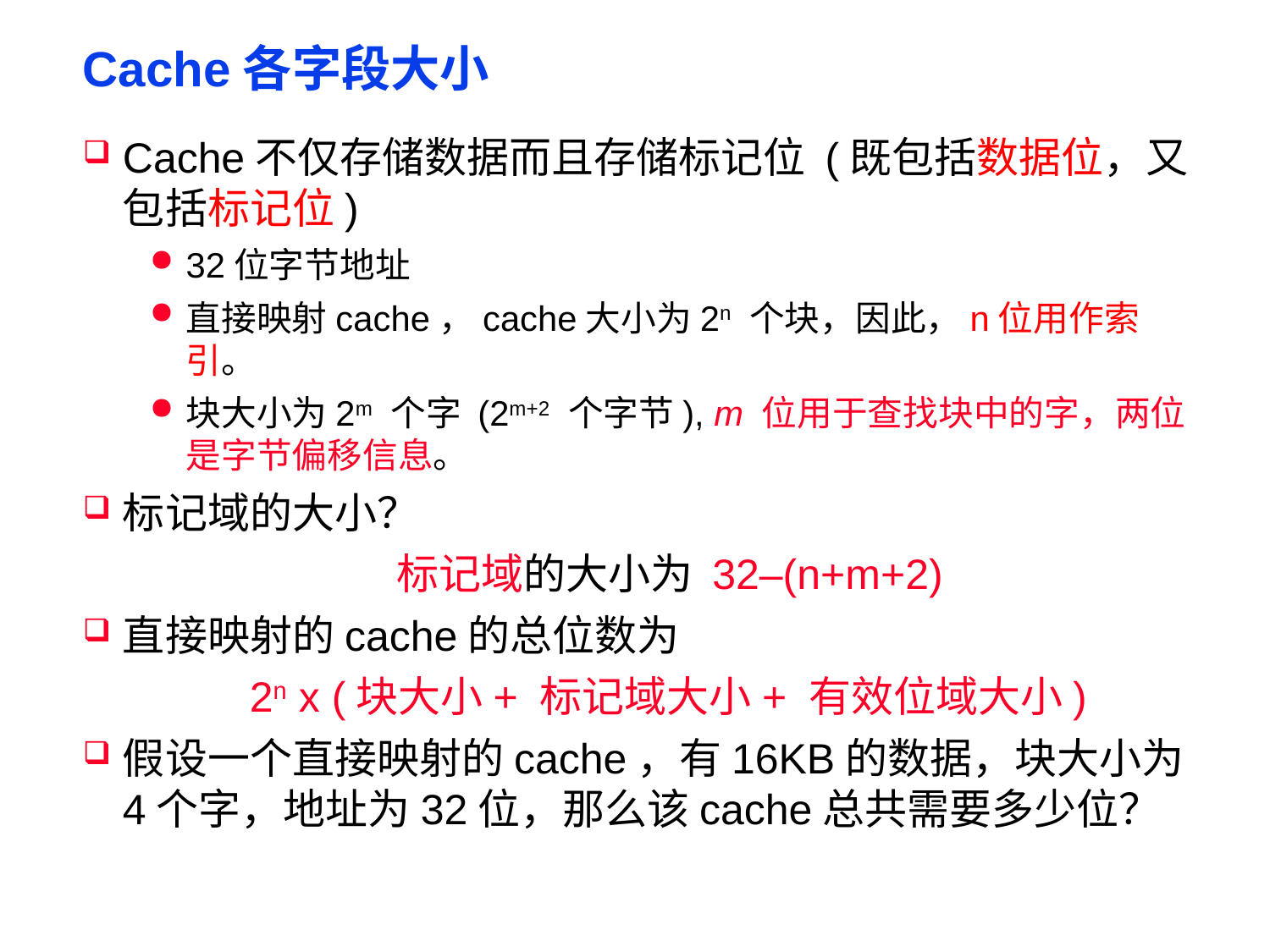

# Cache各字段大小
Cache不仅存储数据而且存储标记位 (既包括数据位，又包括标记位)
32位字节地址
直接映射cache，cache大小为2n 个块，因此，n位用作索引。
块大小为2m 个字 (2m+2 个字节), m 位用于查找块中的字，两位是字节偏移信息。
标记域的大小？
			 标记域的大小为 32–(n+m+2)
直接映射的cache的总位数为
		2n x (块大小+ 标记域大小+ 有效位域大小)
假设一个直接映射的cache，有16KB的数据，块大小为4个字，地址为32位，那么该cache总共需要多少位？